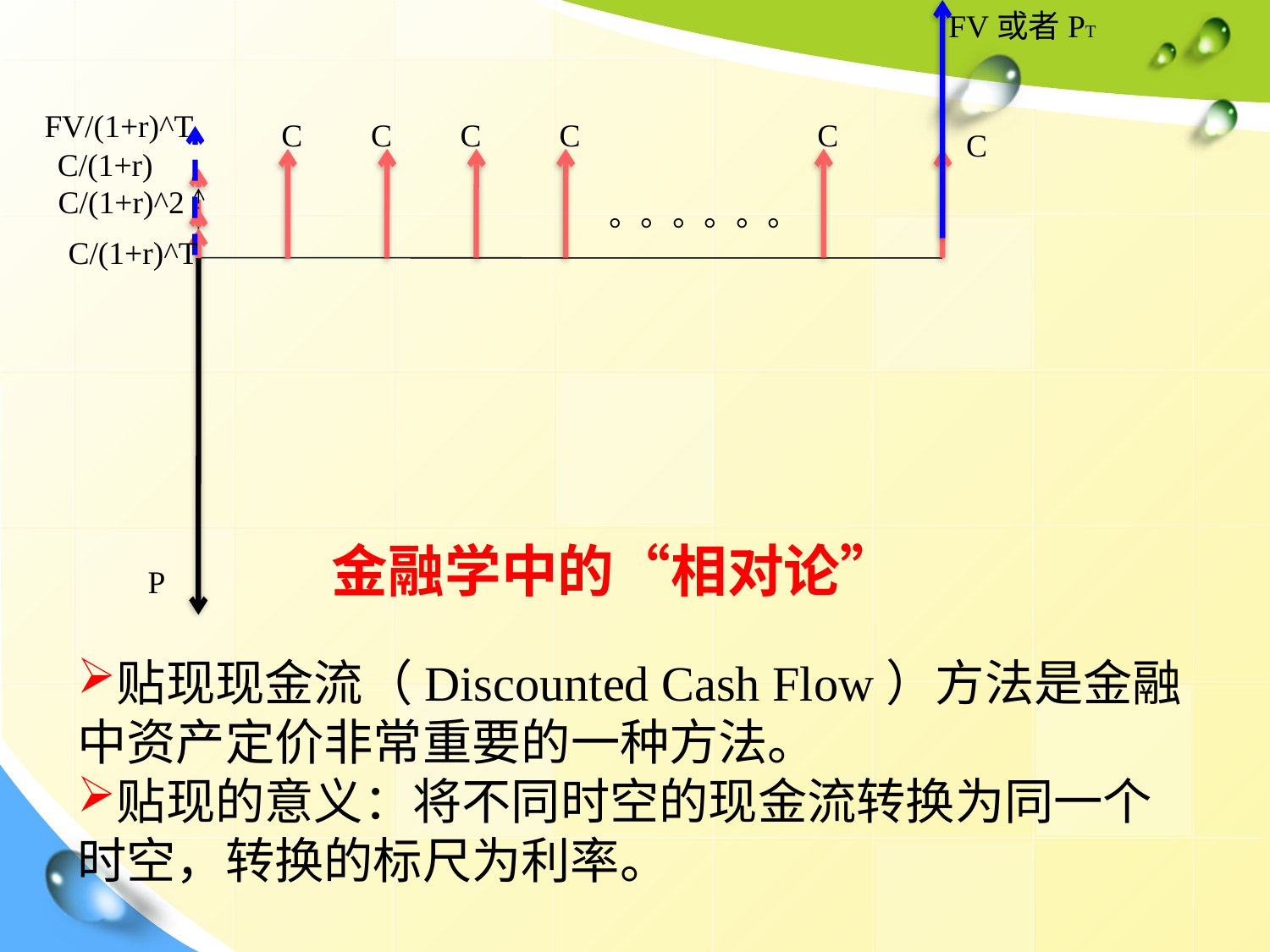

FV或者PT
FV/(1+r)^T
C
C
C
C
C
C
C/(1+r)
C/(1+r)^2
。。。。。。
C/(1+r)^T
金融学中的“相对论”
P
贴现现金流（Discounted Cash Flow）方法是金融中资产定价非常重要的一种方法。
贴现的意义：将不同时空的现金流转换为同一个时空，转换的标尺为利率。